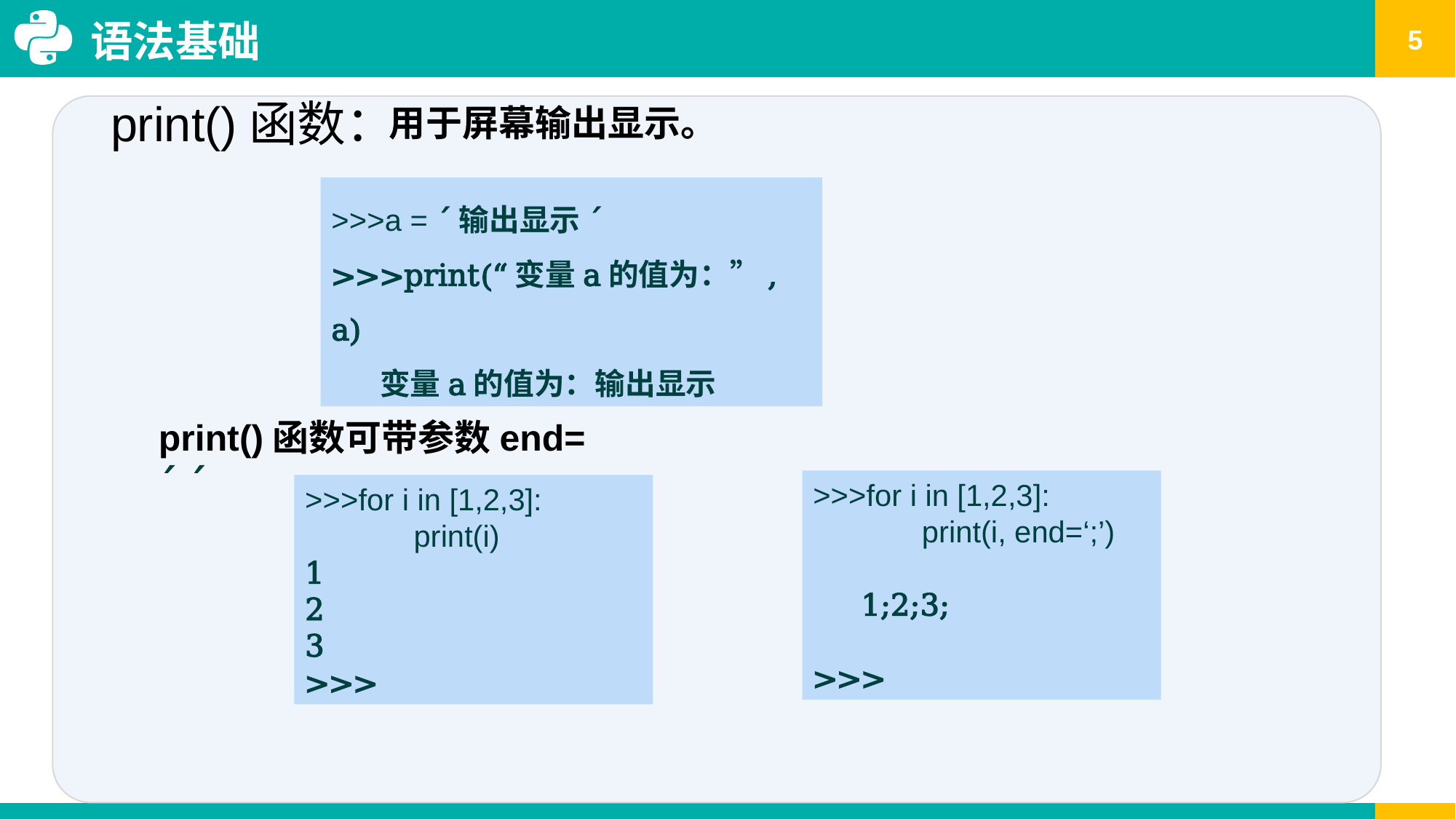

语法基础
print()函数：
用于屏幕输出显示。

>>>a = ´输出显示´
>>>print(“变量a的值为：”,  a)
      变量a的值为：输出显示
print()函数可带参数end= ´ ´
>>>for i in [1,2,3]:
             print(i, end=‘;’)

     1;2;3;

>>>
>>>for i in [1,2,3]:
             print(i)
1
2
3
>>>